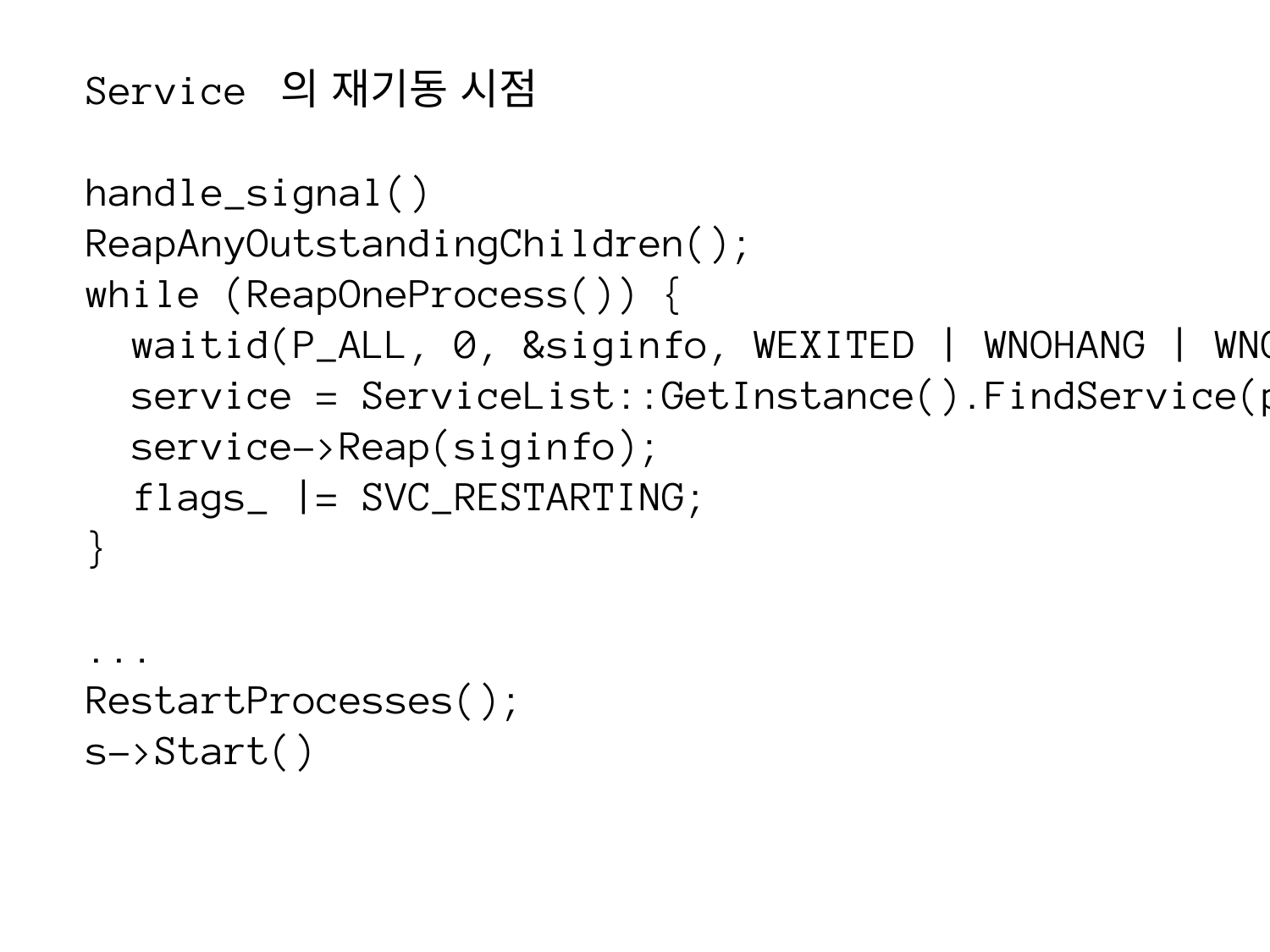

Service 의 재기동 시점

handle_signal()
ReapAnyOutstandingChildren();
while (ReapOneProcess()) {
  waitid(P_ALL, 0, &siginfo, WEXITED | WNOHANG | WNOWAIT));
  service = ServiceList::GetInstance().FindService(pid, &Service::pid);
  service->Reap(siginfo);
  flags_ |= SVC_RESTARTING;
}

...
RestartProcesses();
s->Start()